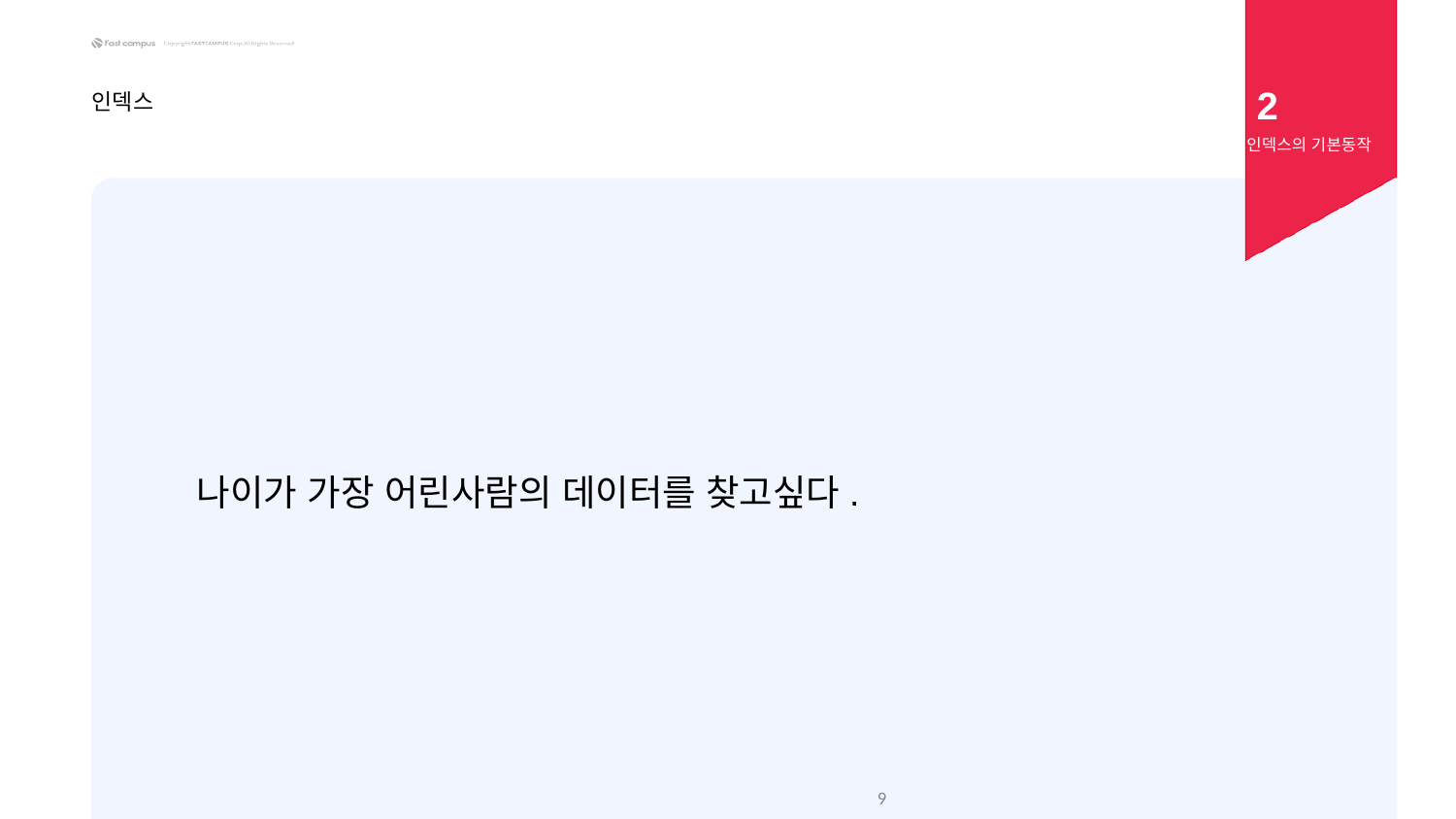

2
인덱스
인덱스의 기본동작

나이가 가장 어린사람의 데이터를 찾고싶다.
9